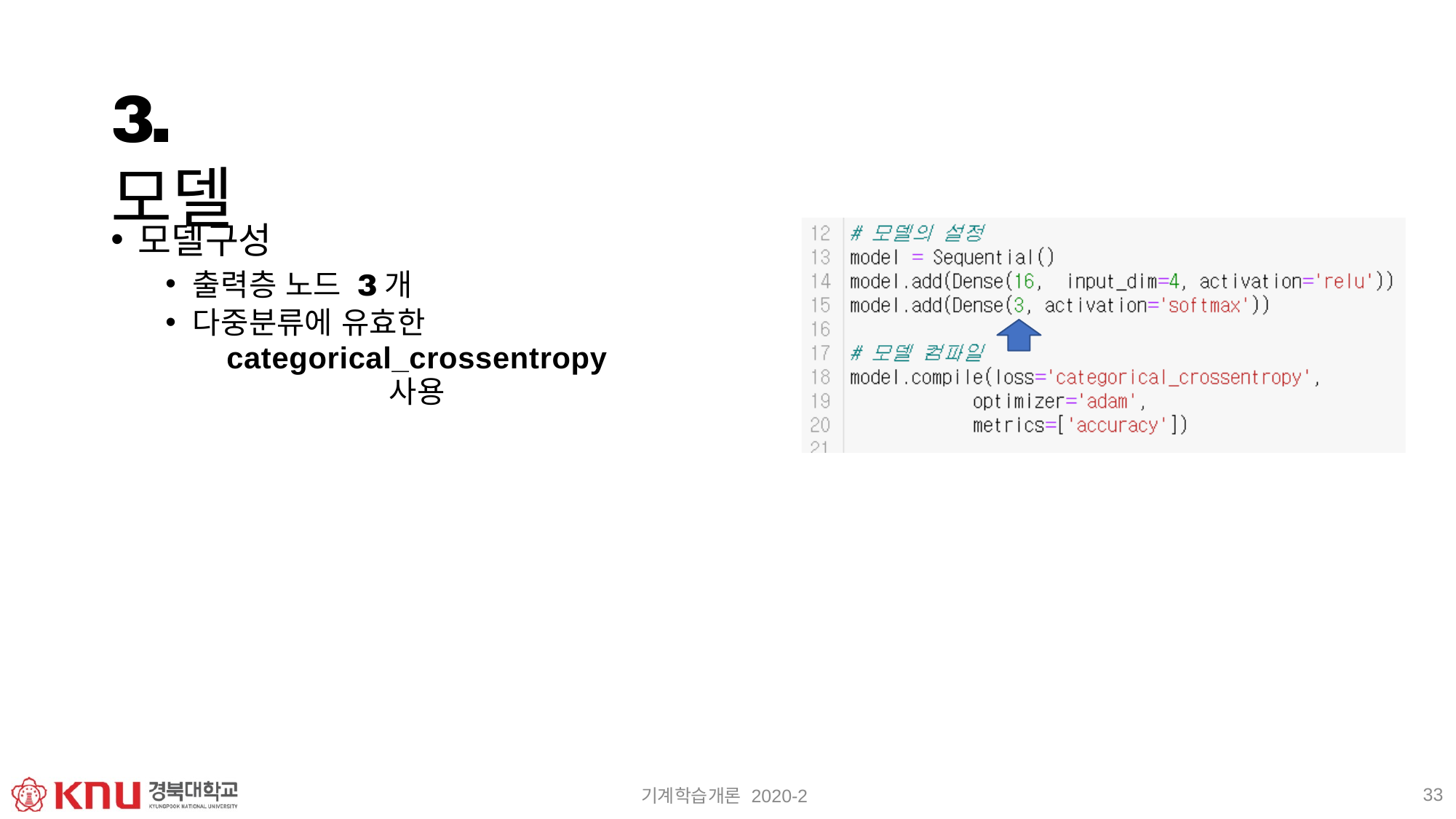

# 3. 모델
모델구성
출력층 노드 3개
다중분류에 유효한
categorical_crossentropy 사용

33
기계학습개론 2020-2